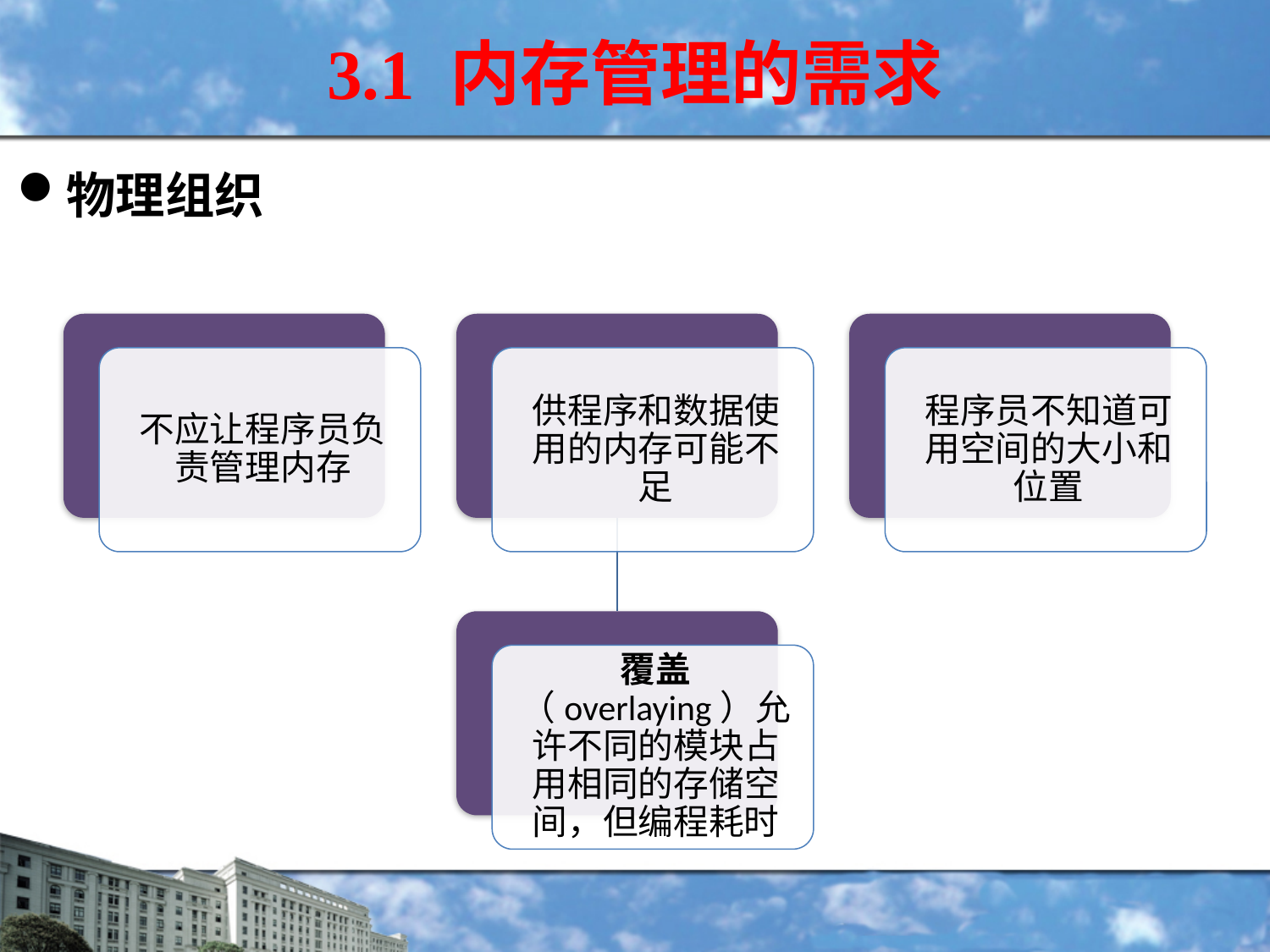

3.1 内存管理的需求
物理组织

不应让程序员负责管理内存
供程序和数据使用的内存可能不足
覆盖（overlaying）允许不同的模块占用相同的存储空间，但编程耗时
程序员不知道可用空间的大小和位置